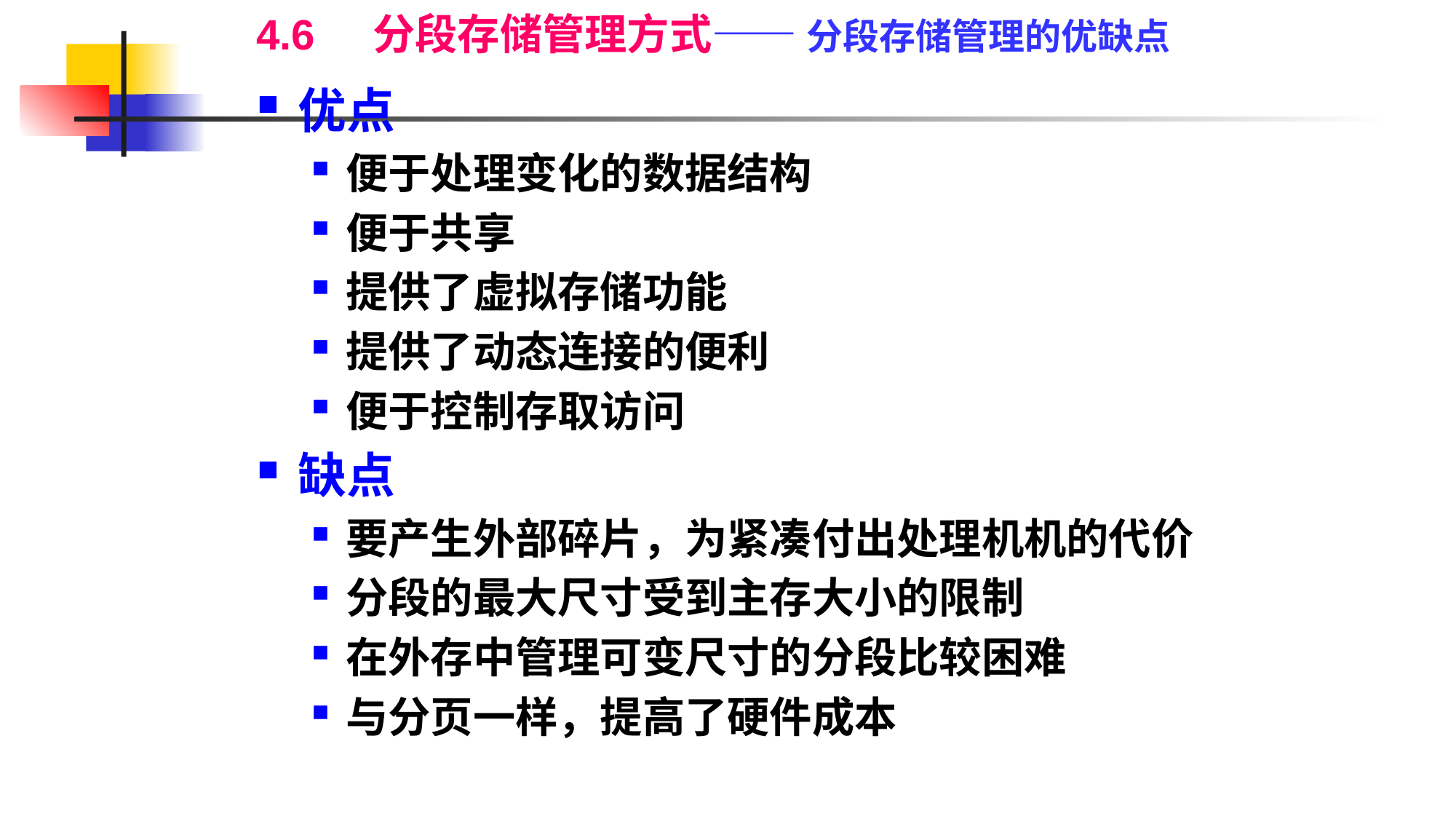

4.6    分段存储管理方式—— 分段存储管理的优缺点
优点
便于处理变化的数据结构
便于共享
提供了虚拟存储功能
提供了动态连接的便利
便于控制存取访问
缺点
要产生外部碎片，为紧凑付出处理机机的代价
分段的最大尺寸受到主存大小的限制
在外存中管理可变尺寸的分段比较困难
与分页一样，提高了硬件成本